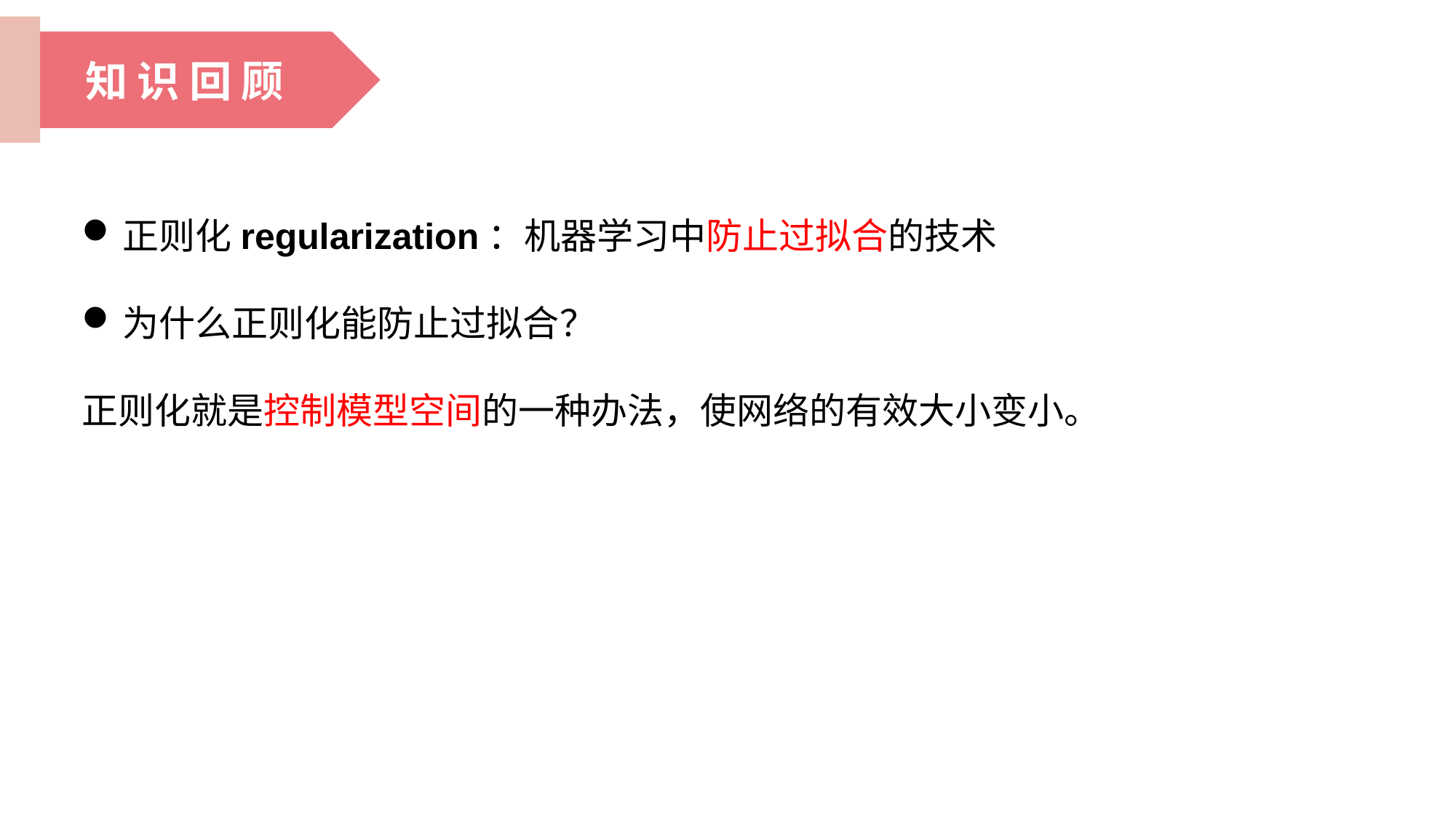

知 识 回 顾
正则化regularization：机器学习中防止过拟合的技术
为什么正则化能防止过拟合？
正则化就是控制模型空间的一种办法，使网络的有效大小变小。